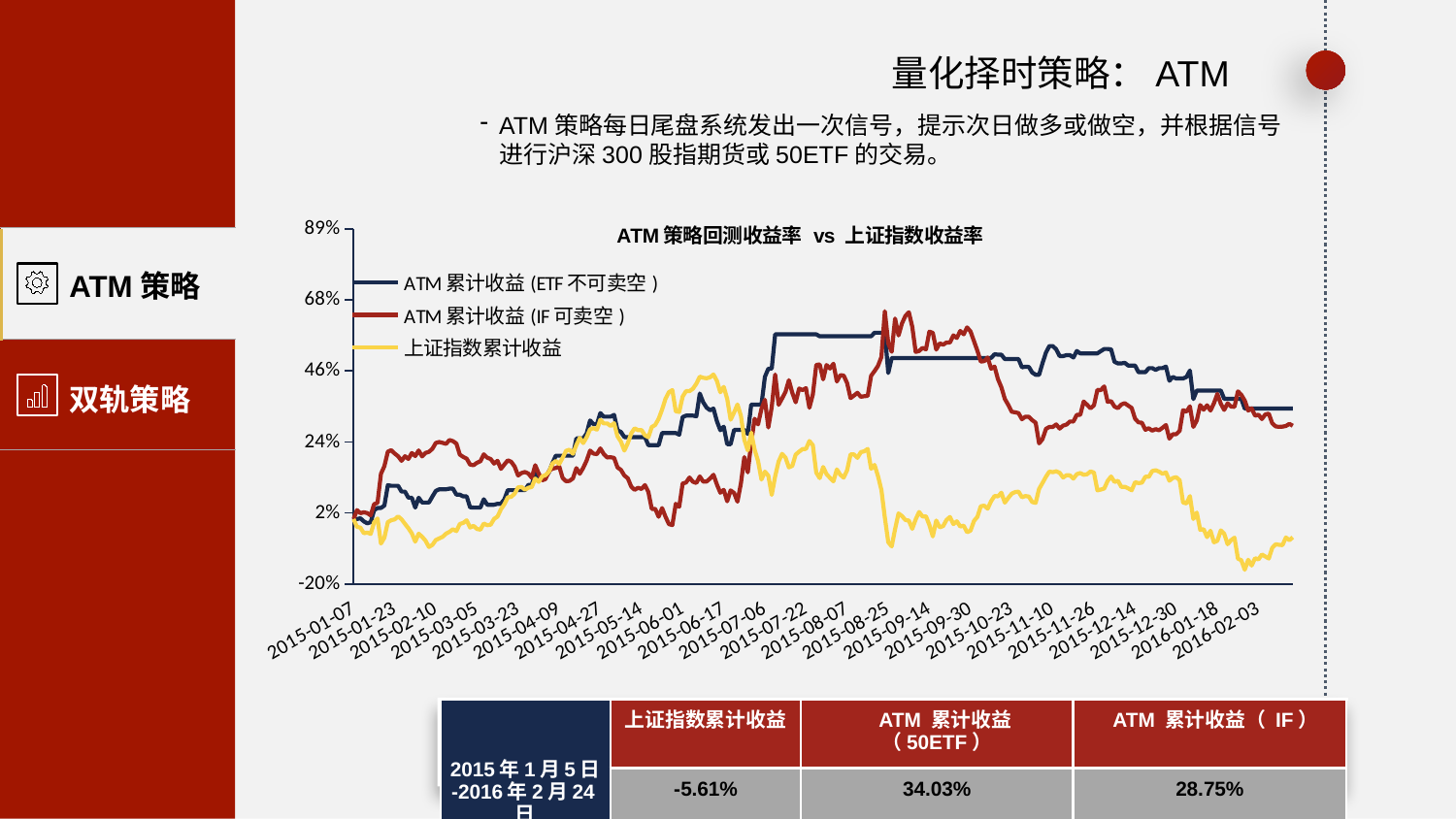

量化择时策略：ATM

ATM策略每⽇尾盘系统发出⼀次信号，提⽰次⽇做多或做空，并根据信号进⾏沪深300股指期货或50ETF的交易。

### Chart: ATM策略回测收益率 vs 上证指数收益率

| Category | ATM累计收益(ETF不可卖空) | ATM累计收益(IF可卖空) | 上证指数累计收益 |
|---|---|---|---|
| 2015-01-07 | 0.0 | 0.0 | 0.0 |
| 2015-01-08 | 0.0 | 0.02760000000000001 | -0.023900000000000005 |
| 2015-01-09 | 0.002400000000000001 | 0.018100000000000005 | -0.02630000000000001 |
| 2015-01-12 | -0.007100000000000002 | 0.020800000000000006 | -0.043400000000000015 |
| 2015-01-13 | -0.013100000000000004 | 0.018500000000000006 | -0.041600000000000005 |
| 2015-01-14 | -0.009500000000000003 | 0.011300000000000004 | -0.04560000000000001 |
| 2015-01-15 | 0.027000000000000014 | 0.045800000000000014 | -0.010100000000000001 |
| 2015-01-16 | 0.0342 | 0.05030000000000001 | 0.0019000000000000009 |
| 2015-01-19 | 0.0342 | 0.1396 | -0.07530000000000002 |
| 2015-01-20 | 0.041700000000000015 | 0.1632 | -0.05710000000000001 |
| 2015-01-21 | 0.1043 | 0.20790000000000006 | -0.009500000000000003 |
| 2015-01-22 | 0.10250000000000002 | 0.21220000000000006 | -0.0036000000000000016 |
| 2015-01-23 | 0.10250000000000002 | 0.2021 | -0.0011000000000000005 |
| 2015-01-26 | 0.10250000000000002 | 0.1938 | 0.008300000000000004 |
| 2015-01-27 | 0.08450000000000003 | 0.17940000000000006 | -0.0007000000000000002 |
| 2015-01-28 | 0.08450000000000003 | 0.1937 | -0.014800000000000004 |
| 2015-01-29 | 0.06580000000000001 | 0.18520000000000006 | -0.028000000000000004 |
| 2015-01-30 | 0.06580000000000001 | 0.2036 | -0.04400000000000002 |
| 2015-02-02 | 0.0352 | 0.1942 | -0.06960000000000002 |
| 2015-02-03 | 0.06580000000000001 | 0.21140000000000006 | -0.04500000000000001 |
| 2015-02-04 | 0.051000000000000004 | 0.1931 | -0.05460000000000002 |
| 2015-02-05 | 0.051000000000000004 | 0.20390000000000005 | -0.0665 |
| 2015-02-06 | 0.051000000000000004 | 0.2071 | -0.08590000000000003 |
| 2015-02-09 | 0.06940000000000002 | 0.21650000000000005 | -0.07960000000000003 |
| 2015-02-10 | 0.08680000000000003 | 0.2346 | -0.06460000000000002 |
| 2015-02-11 | 0.0918 | 0.23740000000000006 | -0.05950000000000001 |
| 2015-02-12 | 0.0918 | 0.2348 | -0.054500000000000014 |
| 2015-02-13 | 0.0918 | 0.2318 | -0.044900000000000016 |
| 2015-02-16 | 0.09370000000000006 | 0.2436 | -0.03910000000000001 |
| 2015-02-17 | 0.09370000000000006 | 0.2401 | -0.0315 |
| 2015-02-25 | 0.07510000000000001 | 0.2328 | -0.03700000000000001 |
| 2015-02-26 | 0.07510000000000001 | 0.1986 | -0.015400000000000004 |
| 2015-02-27 | 0.06980000000000001 | 0.1916 | -0.011800000000000005 |
| 2015-03-02 | 0.06980000000000001 | 0.18630000000000005 | -0.0039000000000000016 |
| 2015-03-03 | 0.036100000000000014 | 0.1678 | -0.025900000000000006 |
| 2015-03-04 | 0.035300000000000005 | 0.166 | -0.020900000000000005 |
| 2015-03-05 | 0.035300000000000005 | 0.17350000000000004 | -0.030400000000000007 |
| 2015-03-06 | 0.035300000000000005 | 0.17820000000000005 | -0.03270000000000001 |
| 2015-03-09 | 0.06100000000000001 | 0.1995 | -0.013800000000000005 |
| 2015-03-10 | 0.044100000000000014 | 0.18920000000000006 | -0.018800000000000004 |
| 2015-03-11 | 0.044100000000000014 | 0.18510000000000001 | -0.01730000000000001 |
| 2015-03-12 | 0.044100000000000014 | 0.171 | 0.0005000000000000002 |
| 2015-03-13 | 0.04710000000000002 | 0.1796 | 0.007500000000000003 |
| 2015-03-16 | 0.04710000000000002 | 0.15450000000000005 | 0.030200000000000005 |
| 2015-03-17 | 0.060800000000000014 | 0.1683 | 0.045800000000000014 |
| 2015-03-18 | 0.08910000000000003 | 0.18100000000000005 | 0.06710000000000002 |
| 2015-03-19 | 0.08910000000000003 | 0.1766 | 0.06850000000000002 |
| 2015-03-20 | 0.08910000000000003 | 0.1618 | 0.07830000000000002 |
| 2015-03-23 | 0.08910000000000003 | 0.1341 | 0.09780000000000003 |
| 2015-03-24 | 0.08910000000000003 | 0.1418 | 0.09880000000000004 |
| 2015-03-25 | 0.08910000000000003 | 0.1448 | 0.09050000000000004 |
| 2015-03-26 | 0.10540000000000002 | 0.1403 | 0.09640000000000001 |
| 2015-03-27 | 0.10540000000000002 | 0.1272 | 0.09880000000000004 |
| 2015-03-30 | 0.14340000000000006 | 0.1661 | 0.12470000000000003 |
| 2015-03-31 | 0.1297 | 0.1408 | 0.1145 |
| 2015-04-01 | 0.1297 | 0.11920000000000003 | 0.1312 |
| 2015-04-02 | 0.1297 | 0.12320000000000003 | 0.1353 |
| 2015-04-03 | 0.14370000000000005 | 0.14750000000000005 | 0.1453 |
| 2015-04-07 | 0.17220000000000005 | 0.15550000000000005 | 0.1706 |
| 2015-04-08 | 0.1953 | 0.15730000000000005 | 0.1791 |
| 2015-04-09 | 0.1953 | 0.1623 | 0.16970000000000005 |
| 2015-04-10 | 0.1953 | 0.1266 | 0.18890000000000007 |
| 2015-04-13 | 0.1953 | 0.11650000000000002 | 0.21030000000000001 |
| 2015-04-14 | 0.1953 | 0.11750000000000002 | 0.2136 |
| 2015-04-15 | 0.1953 | 0.1252 | 0.2011 |
| 2015-04-16 | 0.24850000000000005 | 0.15690000000000007 | 0.22820000000000001 |
| 2015-04-17 | 0.24850000000000005 | 0.1396 | 0.2504 |
| 2015-04-20 | 0.24850000000000005 | 0.15760000000000005 | 0.2341 |
| 2015-04-21 | 0.26370000000000005 | 0.18030000000000004 | 0.2522 |
| 2015-04-22 | 0.3039000000000001 | 0.2111 | 0.2766 |
| 2015-04-23 | 0.2923000000000001 | 0.2016 | 0.2802 |
| 2015-04-24 | 0.2923000000000001 | 0.2003 | 0.2755 |
| 2015-04-27 | 0.3265000000000001 | 0.21770000000000006 | 0.3060000000000001 |
| 2015-04-28 | 0.3155000000000001 | 0.20040000000000005 | 0.2947 |
| 2015-04-29 | 0.3155000000000001 | 0.18980000000000005 | 0.2947 |
| 2015-04-30 | 0.3155000000000001 | 0.1905 | 0.2868000000000001 |
| 2015-05-04 | 0.32090000000000013 | 0.18840000000000007 | 0.2955000000000001 |
| 2015-05-05 | 0.2736 | 0.15910000000000005 | 0.2549 |
| 2015-05-06 | 0.2683000000000001 | 0.15130000000000005 | 0.23870000000000005 |
| 2015-05-07 | 0.2527 | 0.1341 | 0.21100000000000005 |
| 2015-05-08 | 0.2527 | 0.1256 | 0.2338 |
| 2015-05-11 | 0.2527 | 0.09990000000000003 | 0.2641 |
| 2015-05-12 | 0.2527 | 0.09000000000000002 | 0.2797 |
| 2015-05-13 | 0.2527 | 0.09630000000000002 | 0.2739000000000001 |
| 2015-05-14 | 0.2527 | 0.09270000000000002 | 0.2744000000000001 |
| 2015-05-15 | 0.2527 | 0.10470000000000003 | 0.25820000000000004 |
| 2015-05-18 | 0.2276 | 0.08360000000000004 | 0.2522 |
| 2015-05-19 | 0.2276 | 0.0313 | 0.2836 |
| 2015-05-20 | 0.2276 | 0.0315 | 0.2900000000000001 |
| 2015-05-21 | 0.2276 | 0.007000000000000002 | 0.3087000000000001 |
| 2015-05-22 | 0.26520000000000005 | 0.03380000000000001 | 0.3371000000000001 |
| 2015-05-25 | 0.26520000000000005 | 0.007200000000000002 | 0.3707000000000001 |
| 2015-05-26 | 0.26520000000000005 | -0.015600000000000004 | 0.39090000000000014 |
| 2015-05-27 | 0.26520000000000005 | -0.018600000000000005 | 0.3972000000000001 |
| 2015-05-28 | 0.26520000000000005 | 0.047000000000000014 | 0.3321000000000001 |
| 2015-05-29 | 0.2599 | 0.03770000000000001 | 0.3302000000000001 |
| 2015-06-01 | 0.3142000000000001 | 0.10960000000000003 | 0.3772000000000001 |
| 2015-06-02 | 0.3187000000000001 | 0.1125 | 0.3941000000000001 |
| 2015-06-03 | 0.3187000000000001 | 0.128 | 0.39400000000000013 |
| 2015-06-04 | 0.3187000000000001 | 0.1149 | 0.4016 |
| 2015-06-05 | 0.3167000000000001 | 0.1111 | 0.4170000000000001 |
| 2015-06-08 | 0.3867000000000001 | 0.1312 | 0.43880000000000013 |
| 2015-06-09 | 0.3599000000000001 | 0.1153 | 0.4352000000000001 |
| 2015-06-10 | 0.3433000000000001 | 0.1158 | 0.4337000000000001 |
| 2015-06-11 | 0.3352000000000001 | 0.12470000000000003 | 0.4367000000000001 |
| 2015-06-12 | 0.3404000000000001 | 0.13640000000000005 | 0.4454 |
| 2015-06-15 | 0.3011000000000001 | 0.10620000000000003 | 0.4254000000000001 |
| 2015-06-16 | 0.2736 | 0.08110000000000003 | 0.3907000000000001 |
| 2015-06-17 | 0.2846 | 0.08990000000000004 | 0.4073000000000001 |
| 2015-06-18 | 0.2308 | 0.05470000000000002 | 0.3705000000000001 |
| 2015-06-19 | 0.2308 | 0.08830000000000003 | 0.3062000000000001 |
| 2015-06-23 | 0.2745 | 0.08050000000000003 | 0.3282000000000001 |
| 2015-06-24 | 0.2745 | 0.05360000000000001 | 0.3531 |
| 2015-06-25 | 0.2745 | 0.10940000000000003 | 0.3185000000000001 |
| 2015-06-26 | 0.2745 | 0.1911 | 0.2446 |
| 2015-06-29 | 0.2621 | 0.14400000000000004 | 0.21130000000000004 |
| 2015-06-30 | 0.3527 | 0.23550000000000001 | 0.2665 |
| 2015-07-01 | 0.3527 | 0.3091000000000001 | 0.21420000000000006 |
| 2015-07-02 | 0.3527 | 0.2916000000000001 | 0.17940000000000006 |
| 2015-07-03 | 0.3527 | 0.3396000000000001 | 0.12170000000000003 |
| 2015-07-06 | 0.4382000000000001 | 0.3673000000000001 | 0.1461 |
| 2015-07-07 | 0.4634000000000001 | 0.2822 | 0.13340000000000005 |
| 2015-07-08 | 0.4634000000000001 | 0.3453000000000001 | 0.07440000000000002 |
| 2015-07-09 | 0.5691 | 0.4454 | 0.132 |
| 2015-07-10 | 0.5691 | 0.3518000000000001 | 0.1773 |
| 2015-07-13 | 0.5691 | 0.37130000000000013 | 0.201 |
| 2015-07-14 | 0.5691 | 0.3918000000000002 | 0.18950000000000006 |
| 2015-07-15 | 0.5691 | 0.4276000000000001 | 0.15940000000000007 |
| 2015-07-16 | 0.5691 | 0.3888000000000002 | 0.16390000000000005 |
| 2015-07-17 | 0.5691 | 0.3598000000000001 | 0.19890000000000005 |
| 2015-07-20 | 0.5691 | 0.4021 | 0.20770000000000005 |
| 2015-07-21 | 0.5691 | 0.3973000000000002 | 0.21580000000000005 |
| 2015-07-22 | 0.5691 | 0.4033000000000001 | 0.21620000000000006 |
| 2015-07-23 | 0.5691 | 0.3428000000000001 | 0.24050000000000005 |
| 2015-07-24 | 0.5691 | 0.3838000000000002 | 0.2277 |
| 2015-07-27 | 0.5691 | 0.4746 | 0.14290000000000005 |
| 2015-07-28 | 0.5628000000000002 | 0.4763000000000001 | 0.1259 |
| 2015-07-29 | 0.5628000000000002 | 0.4305000000000001 | 0.16040000000000001 |
| 2015-07-30 | 0.5628000000000002 | 0.4744000000000001 | 0.13840000000000005 |
| 2015-07-31 | 0.5628000000000002 | 0.4636 | 0.1271 |
| 2015-08-03 | 0.5628000000000002 | 0.4785000000000001 | 0.11610000000000002 |
| 2015-08-04 | 0.5628000000000002 | 0.4237 | 0.15290000000000006 |
| 2015-08-05 | 0.5628000000000002 | 0.4432 | 0.13640000000000005 |
| 2015-08-06 | 0.5628000000000002 | 0.44210000000000005 | 0.1275 |
| 2015-08-07 | 0.5628000000000002 | 0.4188000000000001 | 0.1501 |
| 2015-08-10 | 0.5628000000000002 | 0.3726000000000001 | 0.1993 |
| 2015-08-11 | 0.5628000000000002 | 0.3804000000000001 | 0.19920000000000004 |
| 2015-08-12 | 0.5628000000000002 | 0.3890000000000001 | 0.18860000000000005 |
| 2015-08-13 | 0.5628000000000002 | 0.3767000000000001 | 0.20620000000000005 |
| 2015-08-14 | 0.5628000000000002 | 0.3784000000000001 | 0.20890000000000006 |
| 2015-08-17 | 0.5628000000000002 | 0.3796000000000001 | 0.21610000000000001 |
| 2015-08-18 | 0.5628000000000002 | 0.4417 | 0.15470000000000006 |
| 2015-08-19 | 0.5739000000000002 | 0.4559000000000001 | 0.16690000000000005 |
| 2015-08-20 | 0.5739000000000002 | 0.4716 | 0.1326 |
| 2015-08-21 | 0.5739000000000002 | 0.4991000000000001 | 0.08990000000000004 |
| 2015-08-24 | 0.5739000000000002 | 0.6399000000000002 | 0.005000000000000002 |
| 2015-08-25 | 0.45 | 0.5407000000000002 | -0.0713 |
| 2015-08-26 | 0.4961000000000001 | 0.5152 | -0.08410000000000002 |
| 2015-08-27 | 0.4961000000000001 | 0.6175 | -0.0307 |
| 2015-08-28 | 0.4961000000000001 | 0.5655 | 0.017500000000000005 |
| 2015-08-31 | 0.4961000000000001 | 0.6026000000000002 | 0.009400000000000002 |
| 2015-09-01 | 0.4961000000000001 | 0.6258000000000002 | -0.0028000000000000013 |
| 2015-09-02 | 0.4961000000000001 | 0.6369000000000002 | -0.004800000000000001 |
| 2015-09-07 | 0.4961000000000001 | 0.5929 | -0.030200000000000005 |
| 2015-09-08 | 0.4961000000000001 | 0.5148 | -0.0011000000000000005 |
| 2015-09-09 | 0.4961000000000001 | 0.5177 | 0.021800000000000007 |
| 2015-09-10 | 0.4961000000000001 | 0.5272 | 0.007900000000000003 |
| 2015-09-11 | 0.4961000000000001 | 0.5227 | 0.008500000000000002 |
| 2015-09-14 | 0.4961000000000001 | 0.5773 | -0.018000000000000006 |
| 2015-09-15 | 0.4961000000000001 | 0.5736000000000002 | -0.053300000000000014 |
| 2015-09-16 | 0.4961000000000001 | 0.5219 | -0.004400000000000002 |
| 2015-09-17 | 0.4961000000000001 | 0.5413 | -0.025400000000000006 |
| 2015-09-18 | 0.4961000000000001 | 0.5369 | -0.021600000000000008 |
| 2015-09-21 | 0.4961000000000001 | 0.5439 | -0.002700000000000001 |
| 2015-09-22 | 0.4961000000000001 | 0.5437000000000002 | 0.006500000000000002 |
| 2015-09-23 | 0.4961000000000001 | 0.5659000000000002 | -0.015500000000000005 |
| 2015-09-24 | 0.4961000000000001 | 0.5577000000000002 | -0.006900000000000003 |
| 2015-09-25 | 0.4961000000000001 | 0.5794 | -0.02290000000000001 |
| 2015-09-28 | 0.4961000000000001 | 0.5691 | -0.020200000000000006 |
| 2015-09-29 | 0.4961000000000001 | 0.5903999999999998 | -0.04040000000000001 |
| 2015-09-30 | 0.4961000000000001 | 0.5779000000000002 | -0.035600000000000014 |
| 2015-10-08 | 0.4961000000000001 | 0.548 | -0.005900000000000003 |
| 2015-10-09 | 0.4961000000000001 | 0.5184 | 0.006800000000000002 |
| 2015-10-12 | 0.4961000000000001 | 0.4849000000000001 | 0.03960000000000001 |
| 2015-10-13 | 0.4961000000000001 | 0.4867 | 0.04130000000000001 |
| 2015-10-14 | 0.4961000000000001 | 0.49780000000000013 | 0.03200000000000001 |
| 2015-10-15 | 0.4961000000000001 | 0.4632 | 0.0552 |
| 2015-10-16 | 0.5078 | 0.4696 | 0.07110000000000001 |
| 2015-10-19 | 0.5064 | 0.4313000000000001 | 0.06980000000000001 |
| 2015-10-20 | 0.5064 | 0.4061 | 0.08120000000000002 |
| 2015-10-21 | 0.4928000000000001 | 0.3704000000000001 | 0.05070000000000001 |
| 2015-10-22 | 0.4928000000000001 | 0.3518000000000001 | 0.06510000000000002 |
| 2015-10-23 | 0.4928000000000001 | 0.3307000000000001 | 0.07800000000000001 |
| 2015-10-26 | 0.4928000000000001 | 0.3288000000000002 | 0.08310000000000003 |
| 2015-10-27 | 0.4928000000000001 | 0.32640000000000013 | 0.08450000000000003 |
| 2015-10-28 | 0.4674000000000001 | 0.3075000000000001 | 0.0673 |
| 2015-10-29 | 0.4693000000000001 | 0.3154000000000001 | 0.07090000000000002 |
| 2015-10-30 | 0.4687 | 0.3152000000000001 | 0.06940000000000002 |
| 2015-11-02 | 0.4515 | 0.3047000000000001 | 0.05240000000000001 |
| 2015-11-03 | 0.4445 | 0.2969000000000001 | 0.049900000000000014 |
| 2015-11-04 | 0.4445 | 0.2333 | 0.09300000000000004 |
| 2015-11-05 | 0.4802 | 0.24640000000000006 | 0.1113 |
| 2015-11-06 | 0.5129 | 0.2779000000000001 | 0.13040000000000004 |
| 2015-11-09 | 0.5329 | 0.2839000000000001 | 0.14620000000000005 |
| 2015-11-10 | 0.5329 | 0.2837 | 0.14440000000000006 |
| 2015-11-11 | 0.5226000000000002 | 0.2916000000000001 | 0.1471 |
| 2015-11-12 | 0.5019 | 0.2787 | 0.1423 |
| 2015-11-13 | 0.5019 | 0.2879000000000001 | 0.1279 |
| 2015-11-16 | 0.5049 | 0.2912 | 0.13520000000000001 |
| 2015-11-17 | 0.5049 | 0.3006000000000001 | 0.1346 |
| 2015-11-18 | 0.4975000000000001 | 0.3005000000000001 | 0.12450000000000003 |
| 2015-11-19 | 0.5177 | 0.3211000000000001 | 0.1381 |
| 2015-11-20 | 0.5103 | 0.3210000000000001 | 0.1418 |
| 2015-11-23 | 0.5103 | 0.3622 | 0.1363 |
| 2015-11-24 | 0.5103 | 0.3521 | 0.13790000000000005 |
| 2015-11-25 | 0.5103 | 0.3413000000000001 | 0.14670000000000005 |
| 2015-11-26 | 0.5103 | 0.3502 | 0.1433 |
| 2015-11-27 | 0.5103 | 0.3979000000000002 | 0.08840000000000002 |
| 2015-11-30 | 0.5174 | 0.3974000000000002 | 0.09090000000000002 |
| 2015-12-01 | 0.5239 | 0.4086 | 0.09410000000000003 |
| 2015-12-02 | 0.5239 | 0.3612 | 0.11750000000000002 |
| 2015-12-03 | 0.5227 | 0.3633000000000001 | 0.1311 |
| 2015-12-04 | 0.4843000000000001 | 0.3466 | 0.1144 |
| 2015-12-07 | 0.4794000000000001 | 0.3417 | 0.1178 |
| 2015-12-08 | 0.4794000000000001 | 0.3530000000000001 | 0.09890000000000003 |
| 2015-12-09 | 0.4813000000000001 | 0.3569000000000001 | 0.09950000000000006 |
| 2015-12-10 | 0.4726 | 0.3496 | 0.09460000000000003 |
| 2015-12-11 | 0.4726 | 0.3423000000000001 | 0.08850000000000004 |
| 2015-12-14 | 0.4726 | 0.3092000000000001 | 0.11360000000000002 |
| 2015-12-15 | 0.4524 | 0.2980000000000001 | 0.1106 |
| 2015-12-16 | 0.4524 | 0.2967 | 0.11220000000000002 |
| 2015-12-17 | 0.4524 | 0.2751 | 0.13040000000000004 |
| 2015-12-18 | 0.465 | 0.2798000000000001 | 0.1301 |
| 2015-12-21 | 0.465 | 0.2723000000000001 | 0.14780000000000001 |
| 2015-12-22 | 0.4597 | 0.2772 | 0.15030000000000004 |
| 2015-12-23 | 0.465 | 0.2735 | 0.14600000000000005 |
| 2015-12-24 | 0.465 | 0.2813000000000001 | 0.1395 |
| 2015-12-25 | 0.4697 | 0.2897 | 0.14370000000000005 |
| 2015-12-28 | 0.4259000000000001 | 0.24790000000000006 | 0.11800000000000002 |
| 2015-12-29 | 0.4377000000000001 | 0.2611 | 0.1264 |
| 2015-12-30 | 0.4330000000000001 | 0.2614 | 0.12890000000000001 |
| 2015-12-31 | 0.4330000000000001 | 0.2718000000000001 | 0.11940000000000002 |
| 2016-01-04 | 0.4330000000000001 | 0.33550000000000013 | 0.05080000000000001 |
| 2016-01-05 | 0.4380000000000001 | 0.3308000000000002 | 0.04810000000000001 |
| 2016-01-06 | 0.4576 | 0.3473000000000001 | 0.07070000000000001 |
| 2016-01-07 | 0.3696000000000001 | 0.2839000000000001 | 0.00030000000000000014 |
| 2016-01-08 | 0.39600000000000013 | 0.3036000000000001 | 0.019900000000000008 |
| 2016-01-11 | 0.39600000000000013 | 0.3511 | -0.0332 |
| 2016-01-12 | 0.39600000000000013 | 0.3369000000000002 | -0.031200000000000006 |
| 2016-01-13 | 0.39600000000000013 | 0.3506 | -0.05550000000000001 |
| 2016-01-14 | 0.39600000000000013 | 0.3342000000000001 | -0.0359 |
| 2016-01-15 | 0.39600000000000013 | 0.3566000000000001 | -0.07140000000000002 |
| 2016-01-18 | 0.39600000000000013 | 0.3856000000000001 | -0.067 |
| 2016-01-19 | 0.39600000000000013 | 0.3554000000000001 | -0.03480000000000001 |
| 2016-01-20 | 0.3705000000000001 | 0.3363000000000002 | -0.045100000000000015 |
| 2016-01-21 | 0.3705000000000001 | 0.3568000000000001 | -0.07740000000000002 |
| 2016-01-22 | 0.3705000000000001 | 0.3465000000000001 | -0.06490000000000001 |
| 2016-01-25 | 0.3705000000000001 | 0.3458000000000001 | -0.05740000000000001 |
| 2016-01-26 | 0.3705000000000001 | 0.3935000000000001 | -0.12170000000000003 |
| 2016-01-27 | 0.36980000000000013 | 0.3827000000000001 | -0.1269 |
| 2016-01-28 | 0.3403000000000001 | 0.3650000000000001 | -0.15620000000000006 |
| 2016-01-29 | 0.3403000000000001 | 0.3341000000000001 | -0.1253 |
| 2016-02-01 | 0.3403000000000001 | 0.3410000000000001 | -0.1431 |
| 2016-02-02 | 0.3403000000000001 | 0.3185000000000001 | -0.12050000000000002 |
| 2016-02-03 | 0.3403000000000001 | 0.3217000000000001 | -0.12430000000000002 |
| 2016-02-04 | 0.3403000000000001 | 0.30830000000000013 | -0.10900000000000003 |
| 2016-02-05 | 0.3403000000000001 | 0.3223000000000002 | -0.1153 |
| 2016-02-15 | 0.3403000000000001 | 0.3248000000000002 | -0.12150000000000002 |
| 2016-02-16 | 0.3403000000000001 | 0.2952 | -0.08850000000000004 |
| 2016-02-17 | 0.3403000000000001 | 0.2856 | -0.07760000000000003 |
| 2016-02-18 | 0.3403000000000001 | 0.2840000000000001 | -0.07920000000000002 |
| 2016-02-19 | 0.3403000000000001 | 0.2847 | -0.08020000000000002 |
| 2016-02-22 | 0.3403000000000001 | 0.2869000000000001 | -0.05670000000000001 |
| 2016-02-23 | 0.3403000000000001 | 0.2933000000000001 | -0.06490000000000001 |
| 2016-02-24 | 0.3403000000000001 | 0.2875000000000001 | -0.0561 |

ATM策略

双轨策略

| 2015年1月5日 -2016年2月24日 | 上证指数累计收益 | ATM 累计收益（50ETF） | ATM 累计收益（ IF） |
| --- | --- | --- | --- |
|  | -5.61% | 34.03% | 28.75% |